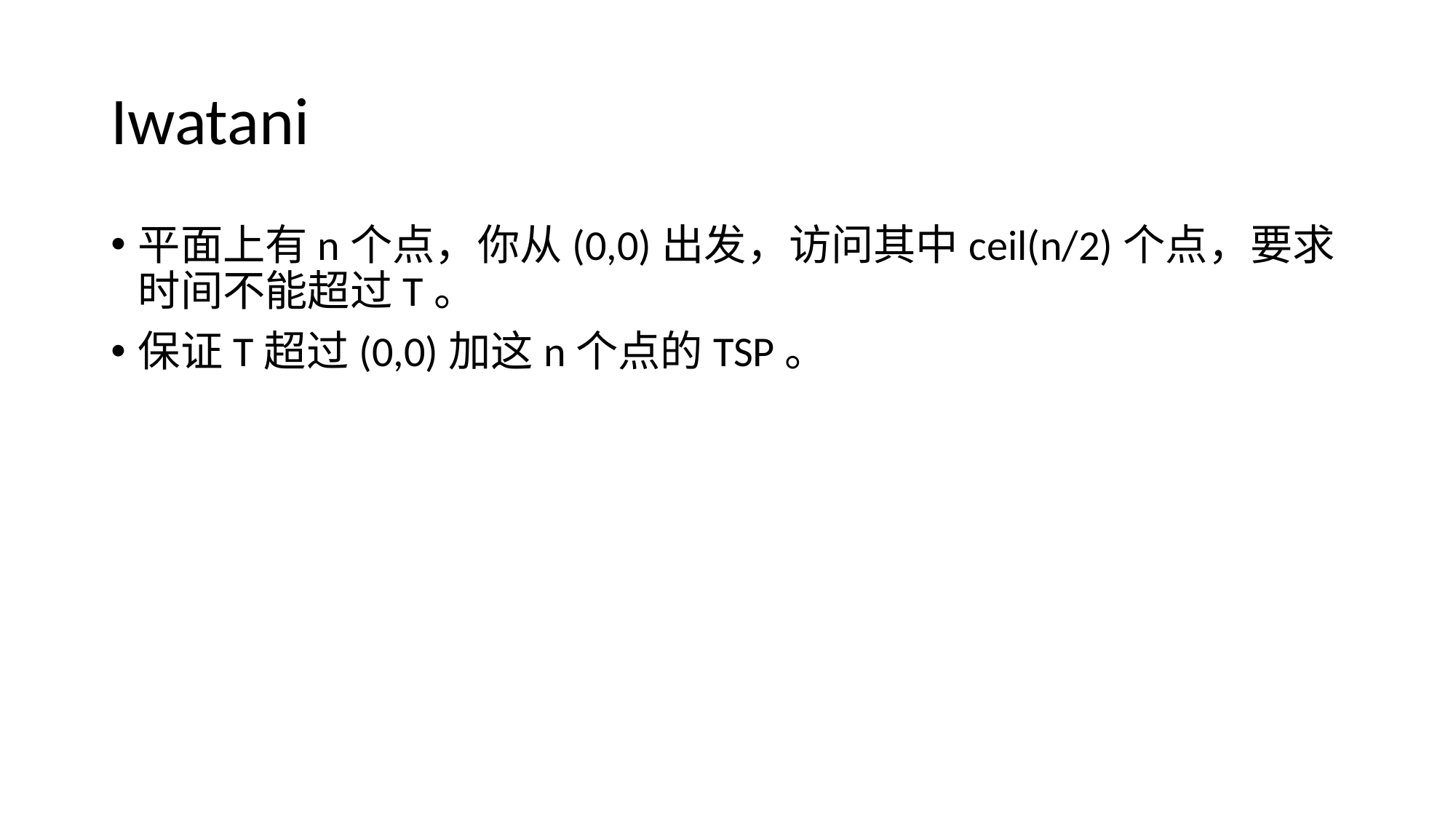

# Iwatani
平面上有n个点，你从(0,0)出发，访问其中ceil(n/2)个点，要求时间不能超过T。
保证T超过(0,0)加这n个点的TSP。